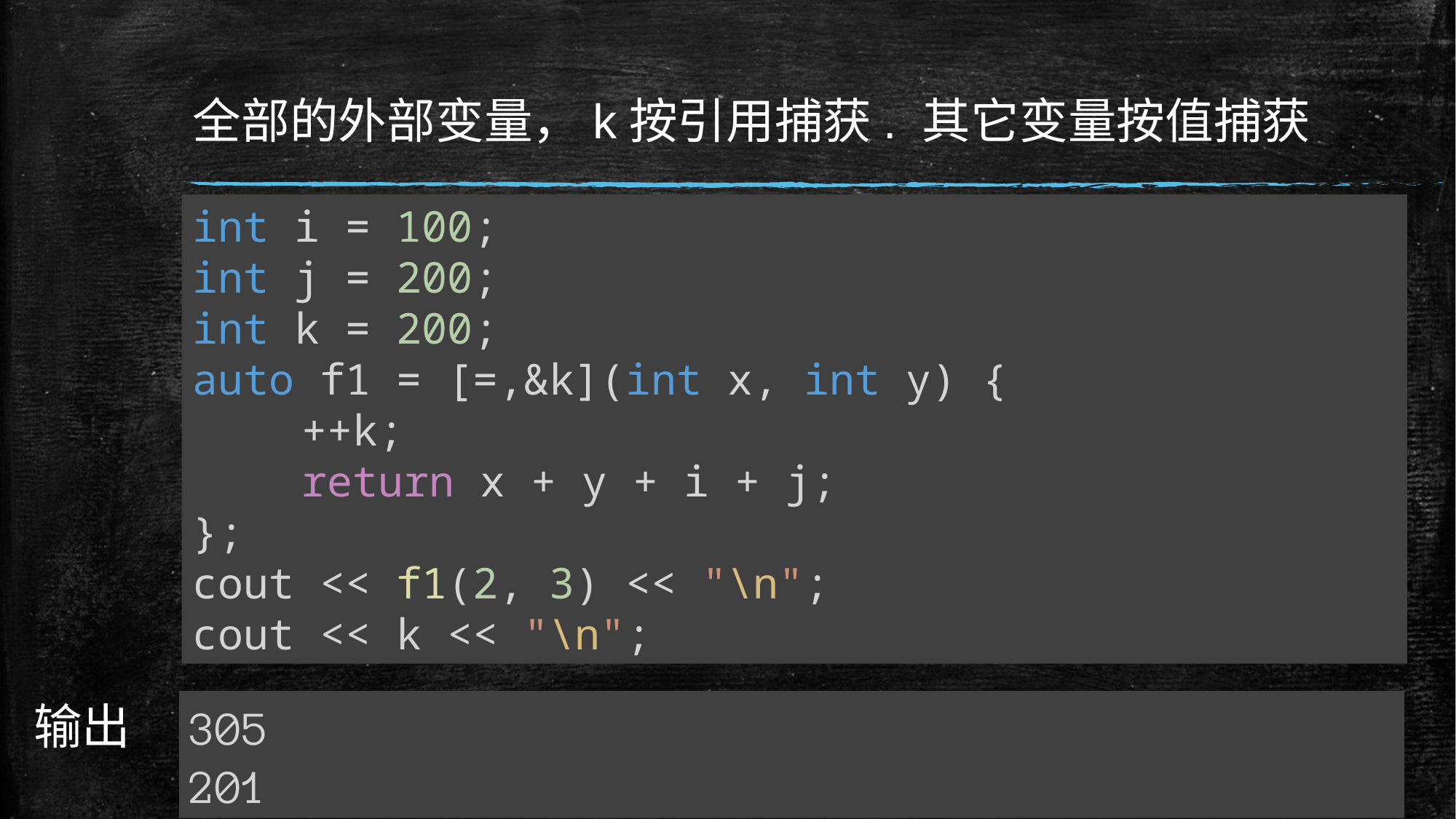

# 全部的外部变量，k按引用捕获. 其它变量按值捕获
int i = 100;
int j = 200;
int k = 200;
auto f1 = [=,&k](int x, int y) {
	++k;
	return x + y + i + j;
};
cout << f1(2, 3) << "\n";
cout << k << "\n";
输出
305
201